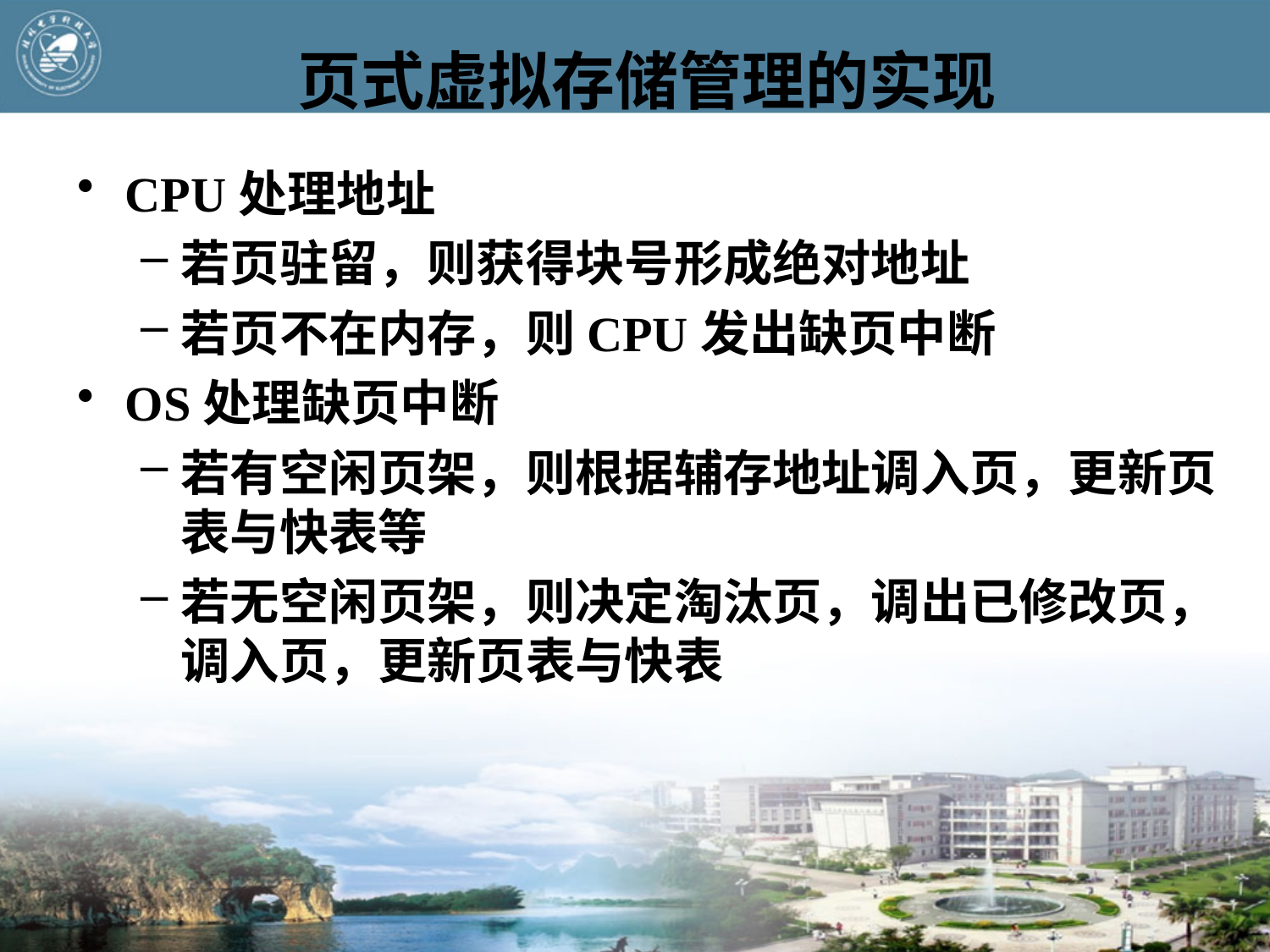

# 页式虚拟存储管理的实现
CPU处理地址
若页驻留，则获得块号形成绝对地址
若页不在内存，则CPU发出缺页中断
OS处理缺页中断
若有空闲页架，则根据辅存地址调入页，更新页表与快表等
若无空闲页架，则决定淘汰页，调出已修改页，调入页，更新页表与快表